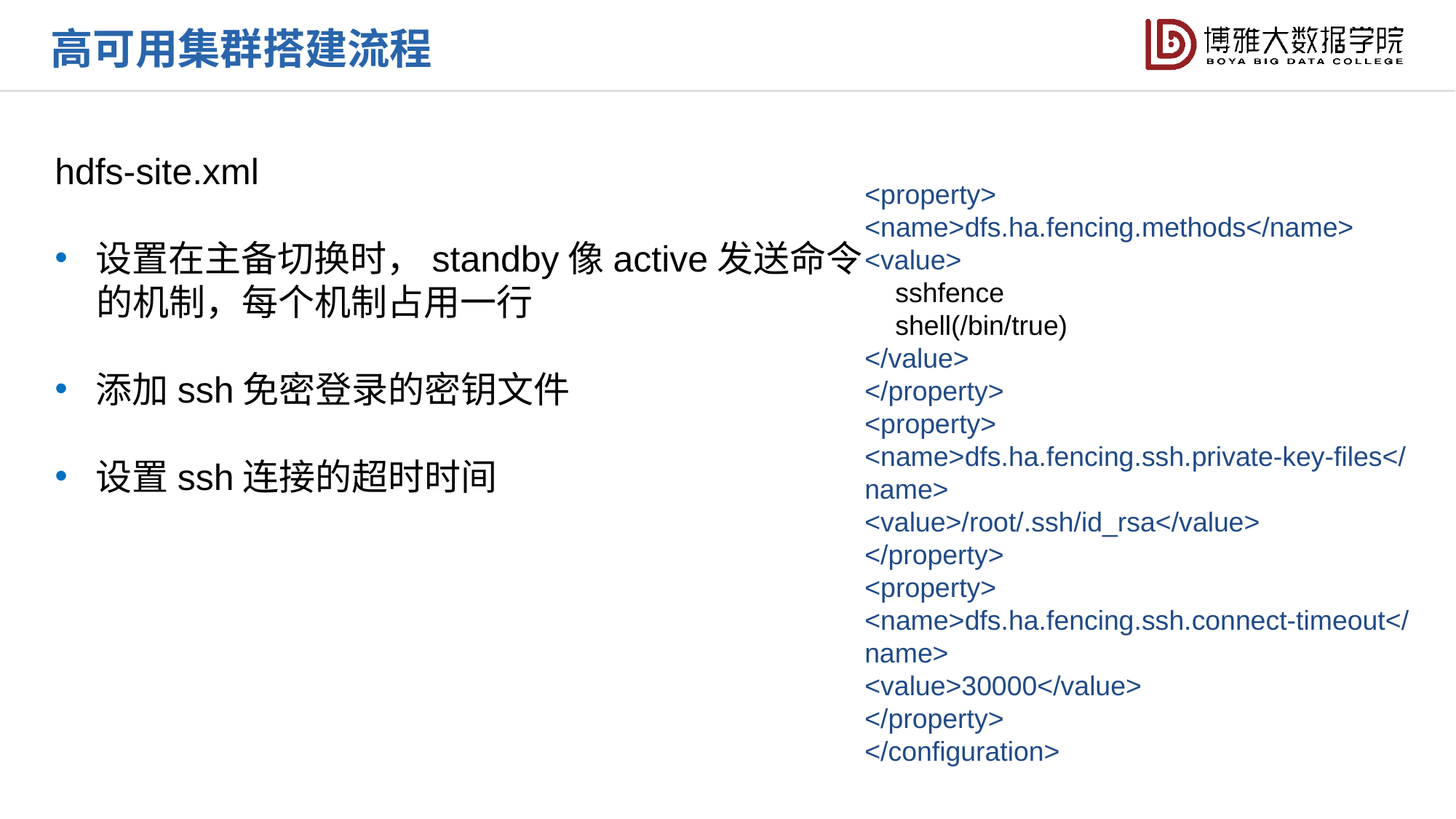

高可用集群搭建流程
hdfs-site.xml

设置在主备切换时，standby像active发送命令
    的机制，每个机制占用一行

添加ssh免密登录的密钥文件

设置ssh连接的超时时间

<property>
<name>dfs.ha.fencing.methods</name>
<value>
    sshfence
    shell(/bin/true)
</value>
</property>
<property>
<name>dfs.ha.fencing.ssh.private-key-files</name>
<value>/root/.ssh/id_rsa</value>
</property>
<property>
<name>dfs.ha.fencing.ssh.connect-timeout</name>
<value>30000</value>
</property>
</configuration>